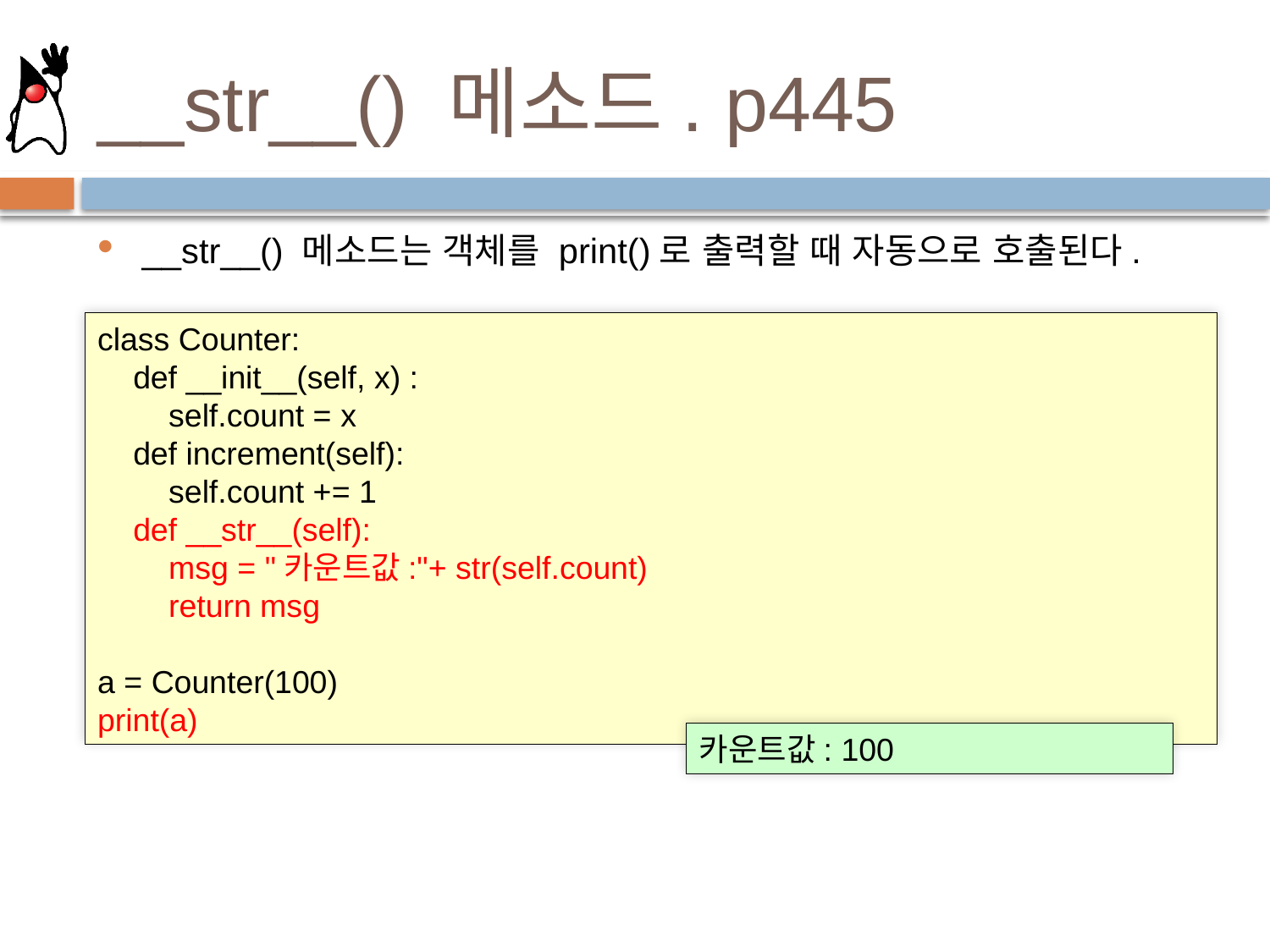

# __str__() 메소드. p445
__str__() 메소드는 객체를 print()로 출력할 때 자동으로 호출된다.

class Counter:
    def __init__(self, x) :
        self.count = x
    def increment(self):
        self.count += 1
    def __str__(self):
        msg = "카운트값:"+ str(self.count)
        return msg

a = Counter(100)
print(a)
카운트값: 100